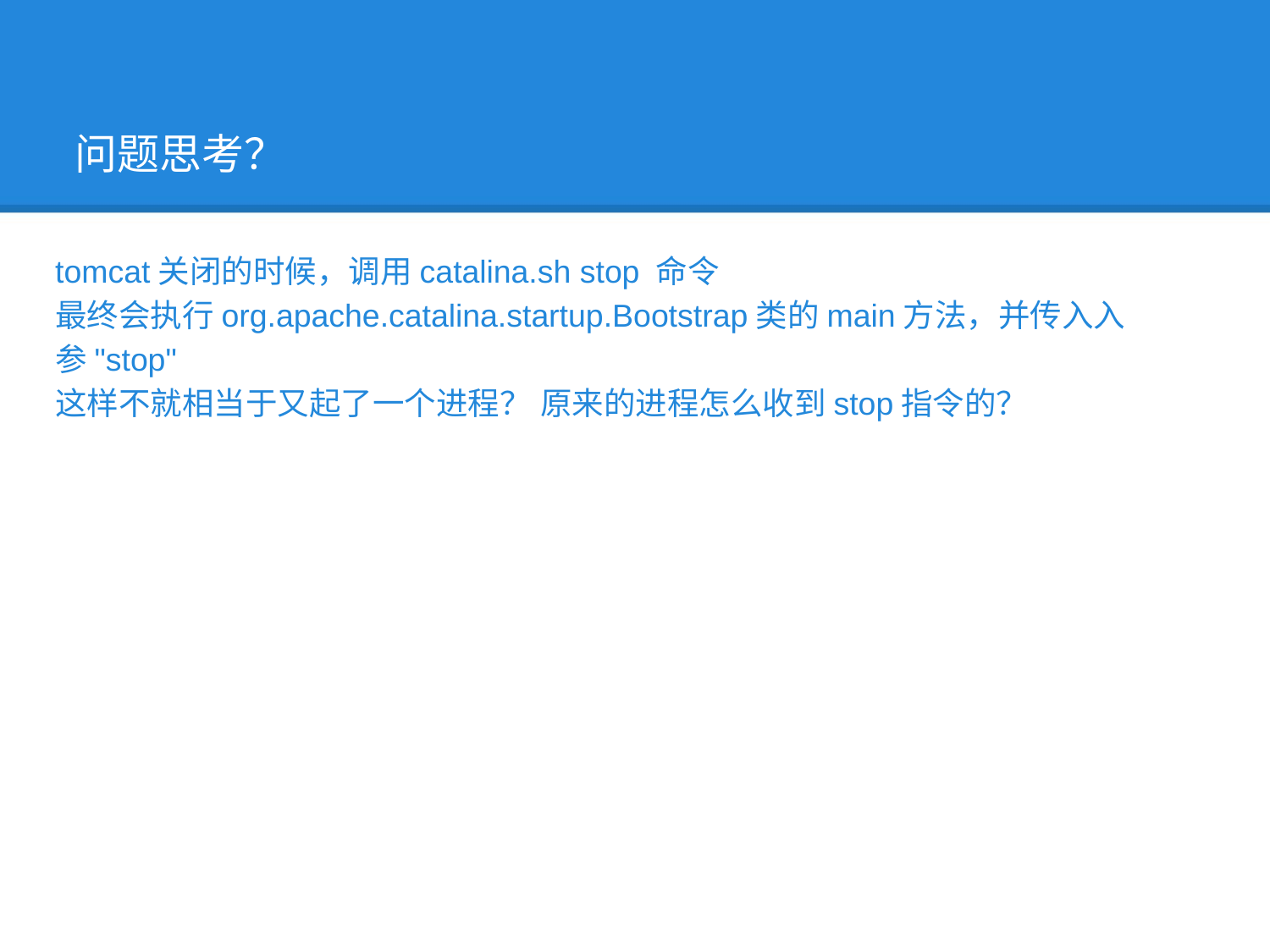

问题思考？

tomcat关闭的时候，调用catalina.sh stop 命令
最终会执行org.apache.catalina.startup.Bootstrap类的main方法，并传入入参"stop"
这样不就相当于又起了一个进程？ 原来的进程怎么收到stop指令的？